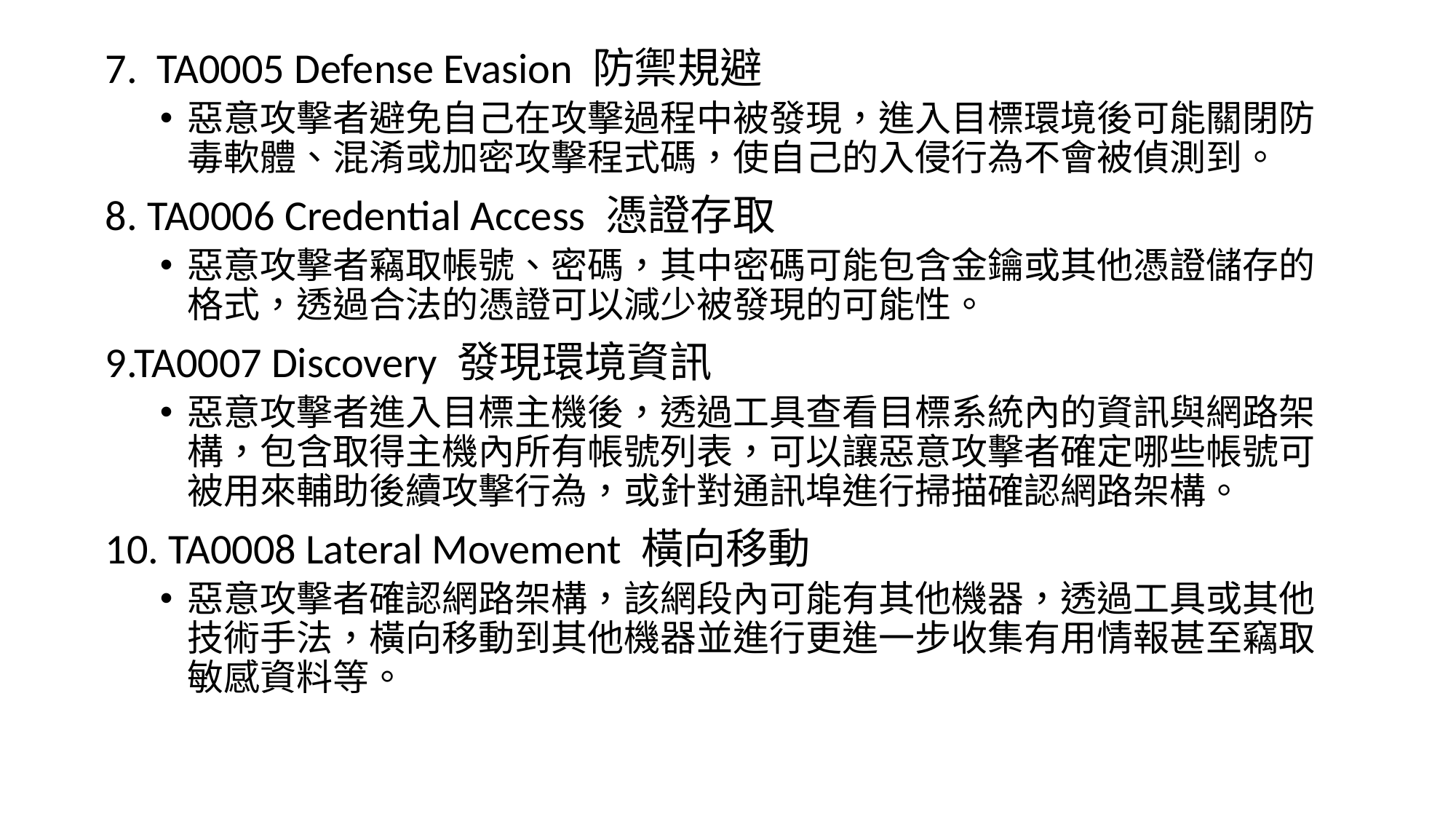

7.  TA0005 Defense Evasion 防禦規避
惡意攻擊者避免自己在攻擊過程中被發現，進入目標環境後可能關閉防毒軟體、混淆或加密攻擊程式碼，使自己的入侵行為不會被偵測到。
8. TA0006 Credential Access 憑證存取
惡意攻擊者竊取帳號、密碼，其中密碼可能包含金鑰或其他憑證儲存的格式，透過合法的憑證可以減少被發現的可能性。
9.TA0007 Discovery 發現環境資訊
惡意攻擊者進入目標主機後，透過工具查看目標系統內的資訊與網路架構，包含取得主機內所有帳號列表，可以讓惡意攻擊者確定哪些帳號可被用來輔助後續攻擊行為，或針對通訊埠進行掃描確認網路架構。
10. TA0008 Lateral Movement 橫向移動
惡意攻擊者確認網路架構，該網段內可能有其他機器，透過工具或其他技術手法，橫向移動到其他機器並進行更進一步收集有用情報甚至竊取敏感資料等。